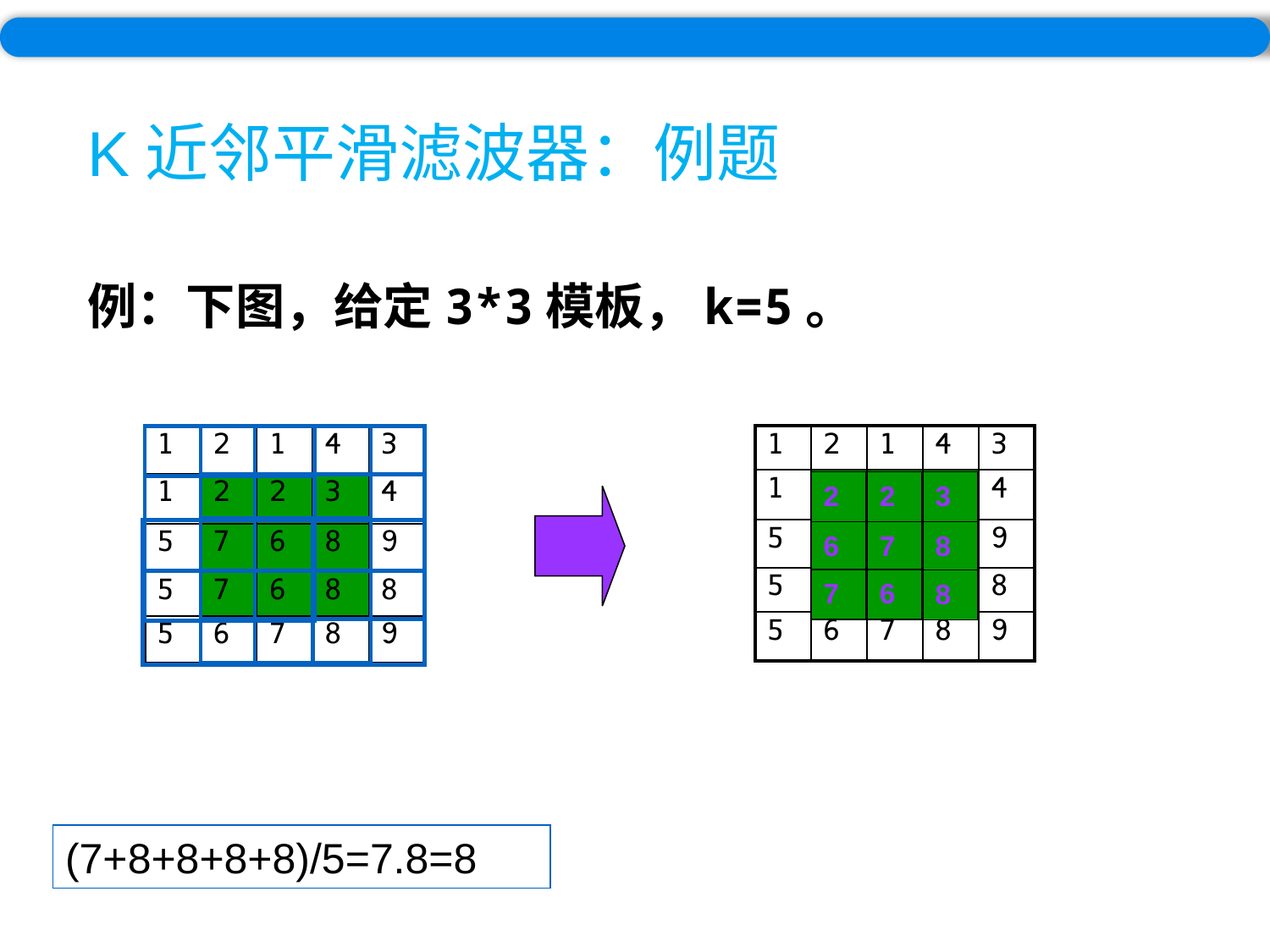

# K近邻平滑滤波器：例题
例：下图，给定3*3模板，k=5。
| 1 | 2 | 1 | 4 | 3 |
| --- | --- | --- | --- | --- |
| 1 | 2 | 2 | 3 | 4 |
| 5 | 7 | 6 | 8 | 9 |
| 5 | 7 | 6 | 8 | 8 |
| 5 | 6 | 7 | 8 | 9 |
| 1 | 2 | 1 | 4 | 3 |
| --- | --- | --- | --- | --- |
| 1 | 2 | 2 | 3 | 4 |
| 5 | 7 | 6 | 8 | 9 |
| 5 | 7 | 6 | 8 | 8 |
| 5 | 6 | 7 | 8 | 9 |

2
2
3

6
7
8
7
6
8
(1+1+2+2+2)/5=1.6=2
(1+2+2+2+3)/5=2
(2+3+3+4+4)/5=3.2=3
(5+6+6+7+7)/5=6.2=6
(6+6+7+7+8)/5=6.8=7
(6+8+8+8+9)/5=7.8=8
(6+6+7+7+7)/5=6.6=7
(6+6+6+7+7)/5=6.4=6
(7+8+8+8+8)/5=7.8=8